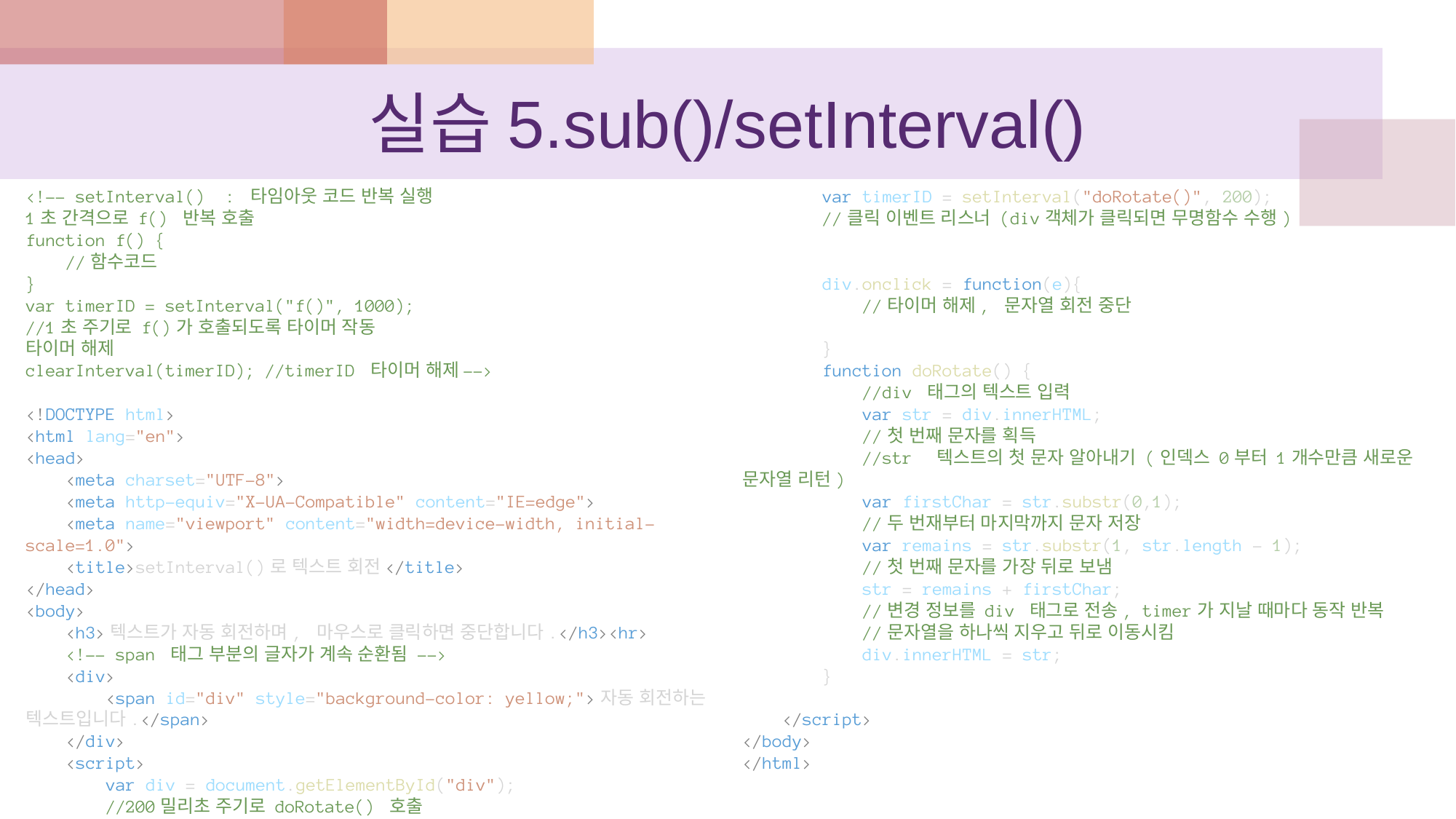

# 실습5.sub()/setInterval()
<!-- setInterval()  : 타임아웃 코드 반복 실행
1초 간격으로 f() 반복 호출
function f() {
    //함수코드
}
var timerID = setInterval("f()", 1000);
//1초 주기로 f()가 호출되도록 타이머 작동
타이머 해제
clearInterval(timerID); //timerID 타이머 해제-->
<!DOCTYPE html>
<html lang="en">
<head>
    <meta charset="UTF-8">
    <meta http-equiv="X-UA-Compatible" content="IE=edge">
    <meta name="viewport" content="width=device-width, initial-scale=1.0">
    <title>setInterval()로 텍스트 회전</title>
</head>
<body>
    <h3>텍스트가 자동 회전하며, 마우스로 클릭하면 중단합니다.</h3><hr>
    <!-- span 태그 부분의 글자가 계속 순환됨 -->
    <div>
        <span id="div" style="background-color: yellow;">자동 회전하는 텍스트입니다.</span>
    </div>
    <script>
        var div = document.getElementById("div");
        //200밀리초 주기로 doRotate() 호출
        var timerID = setInterval("doRotate()", 200);
        //클릭 이벤트 리스너 (div객체가 클릭되면 무명함수 수행)

        div.onclick = function(e){
            //타이머 해제, 문자열 회전 중단

        }
        function doRotate() {
            //div 태그의 텍스트 입력
            var str = div.innerHTML;
            //첫 번째 문자를 획득
            //str  텍스트의 첫 문자 알아내기 (인덱스 0부터 1개수만큼 새로운 문자열 리턴)
            var firstChar = str.substr(0,1);
            //두 번재부터 마지막까지 문자 저장
            var remains = str.substr(1, str.length - 1);
            //첫 번째 문자를 가장 뒤로 보냄
            str = remains + firstChar;
            //변경 정보를 div 태그로 전송, timer가 지날 때마다 동작 반복
            //문자열을 하나씩 지우고 뒤로 이동시킴
            div.innerHTML = str;
        }
    </script>
</body>
</html>